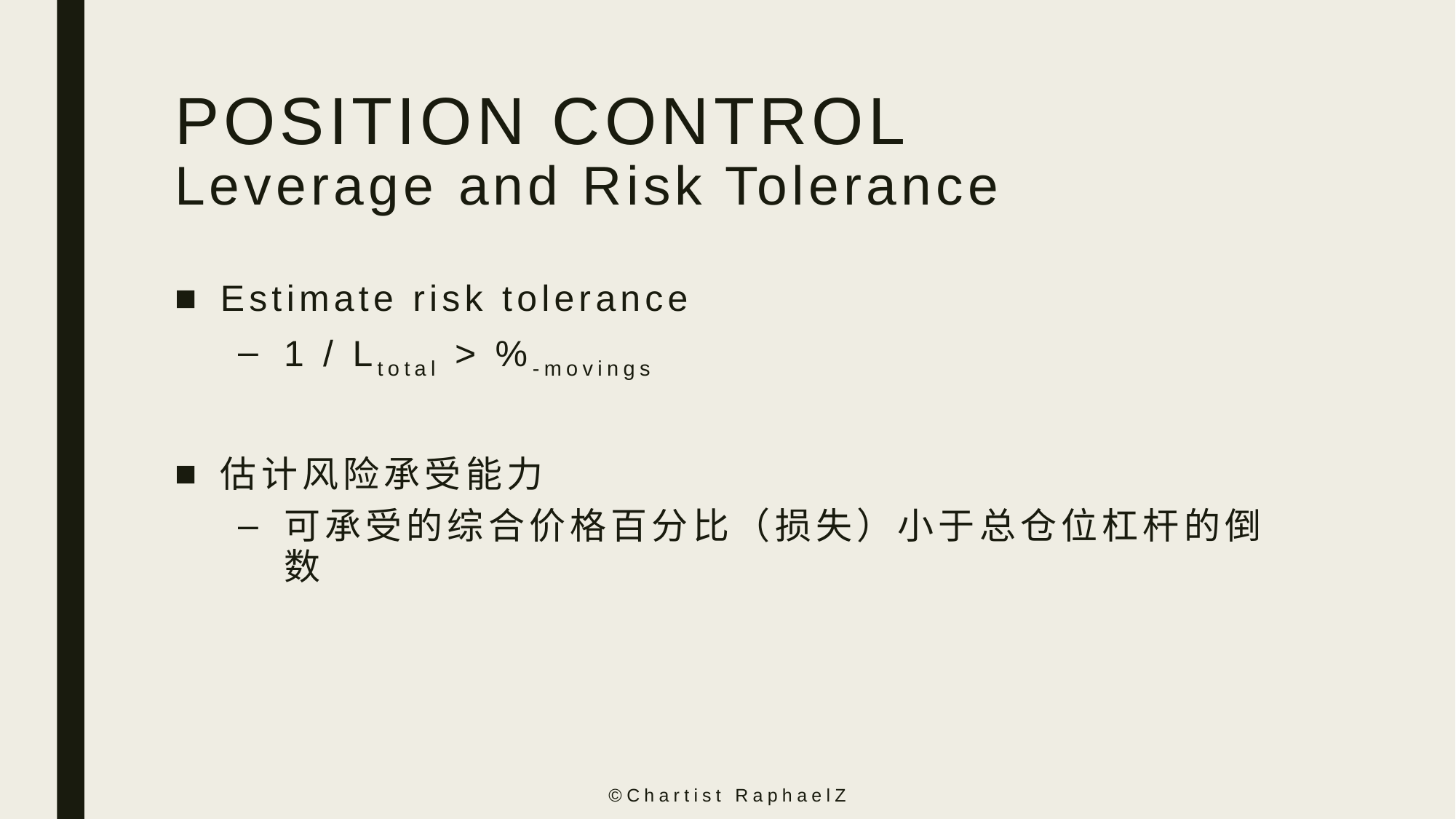

# POSITION CONTROL Leverage and Risk Tolerance
Estimate risk tolerance
1 / Ltotal > %-movings

估计风险承受能力
可承受的综合价格百分比（损失）小于总仓位杠杆的倒数

©️Chartist RaphaelZ